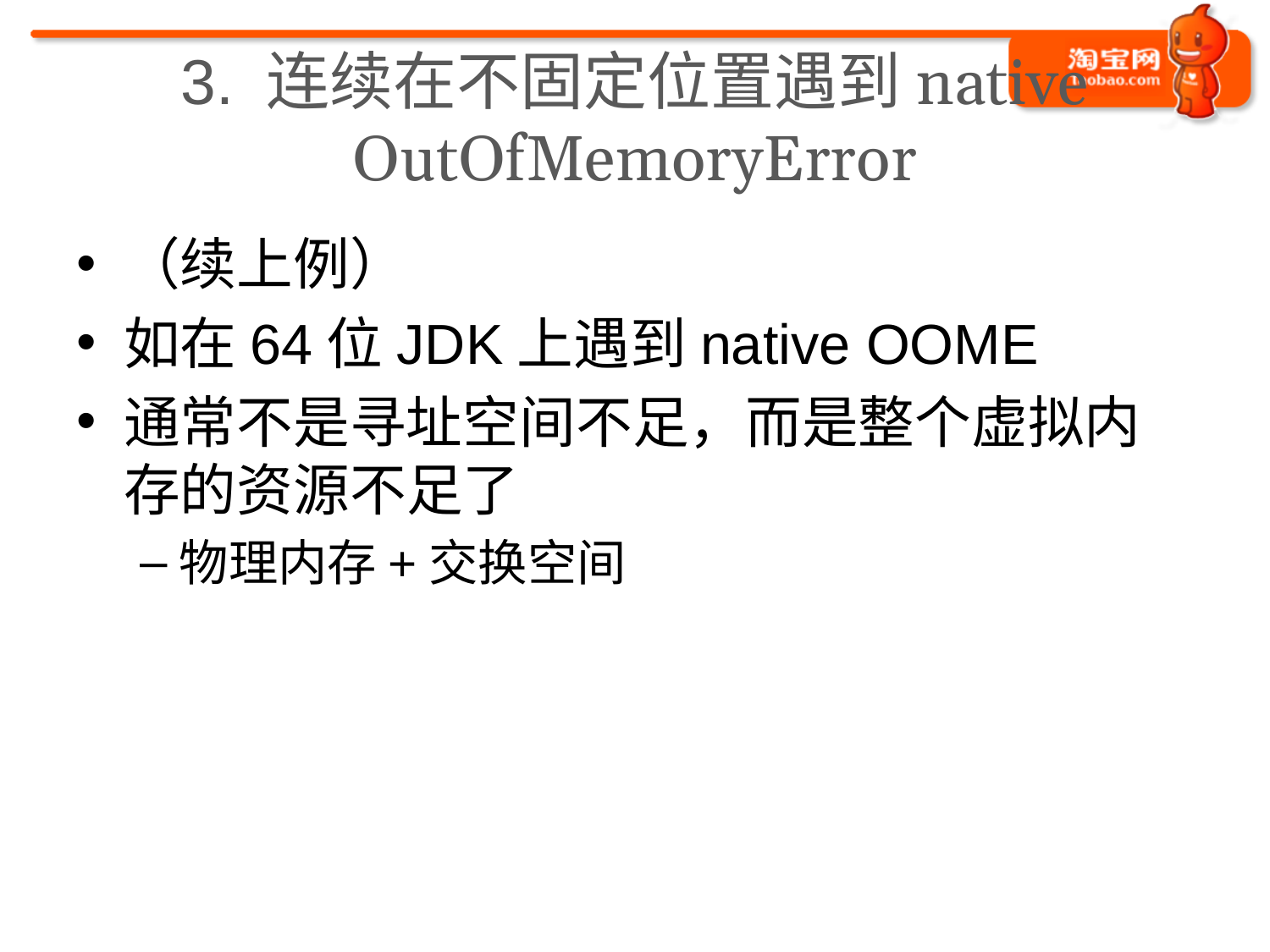

# 3. 连续在不固定位置遇到native OutOfMemoryError
（续上例）
如在64位JDK上遇到native OOME
通常不是寻址空间不足，而是整个虚拟内存的资源不足了
物理内存+交换空间